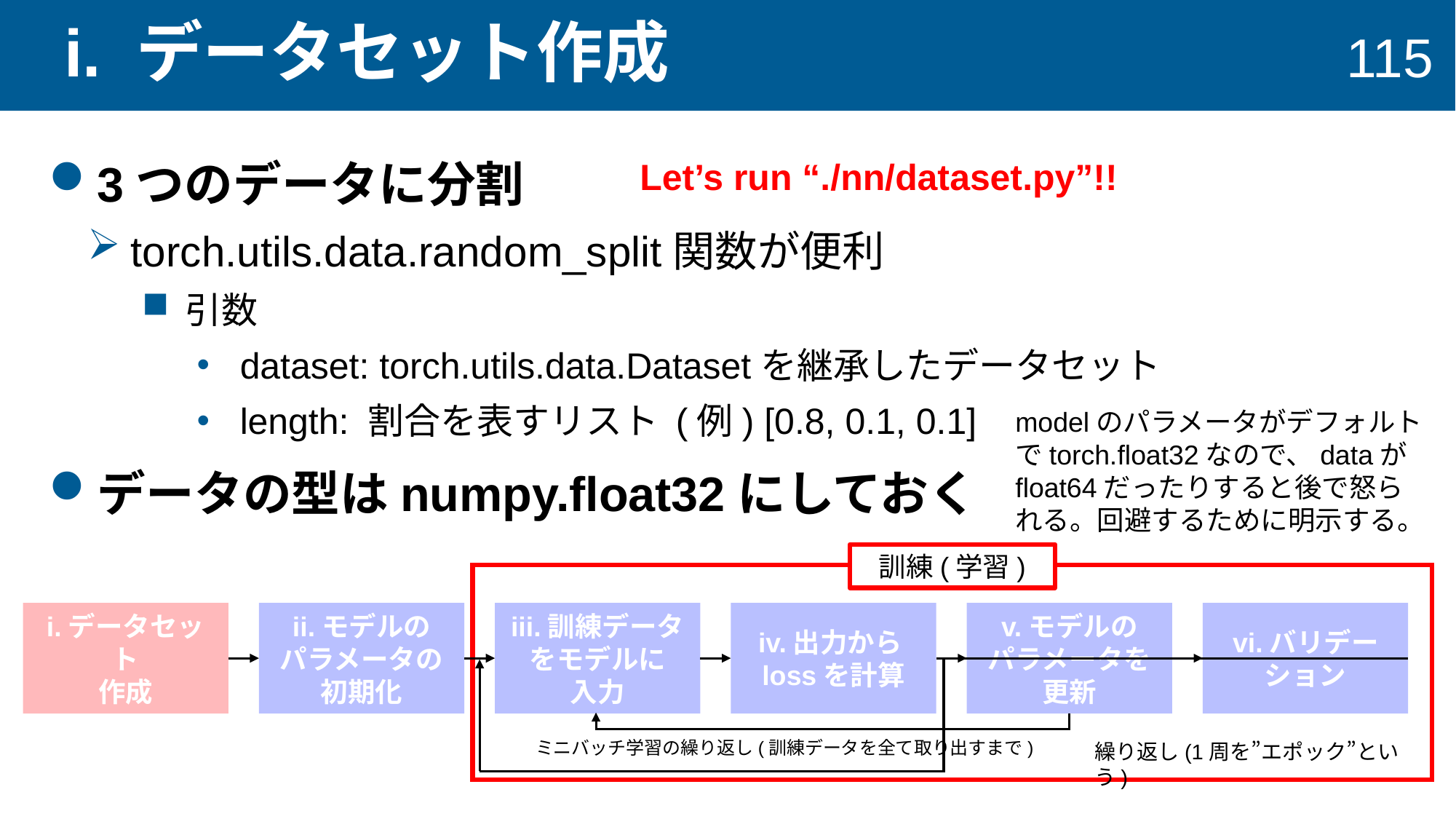

# i. データセット作成
115
3つのデータに分割
torch.utils.data.random_split関数が便利
引数
dataset: torch.utils.data.Datasetを継承したデータセット
length: 割合を表すリスト (例) [0.8, 0.1, 0.1]
データの型はnumpy.float32にしておく
Let’s run “./nn/dataset.py”!!
modelのパラメータがデフォルトでtorch.float32なので、dataがfloat64だったりすると後で怒られる。回避するために明示する。
訓練(学習)

vi.バリデーション
iv.出力からlossを計算
v.モデルの
パラメータを更新
i.データセット
作成
ii.モデルの
パラメータの
初期化
iii.訓練データ
をモデルに
入力
繰り返し(1周を”エポック”という)
ミニバッチ学習の繰り返し(訓練データを全て取り出すまで)